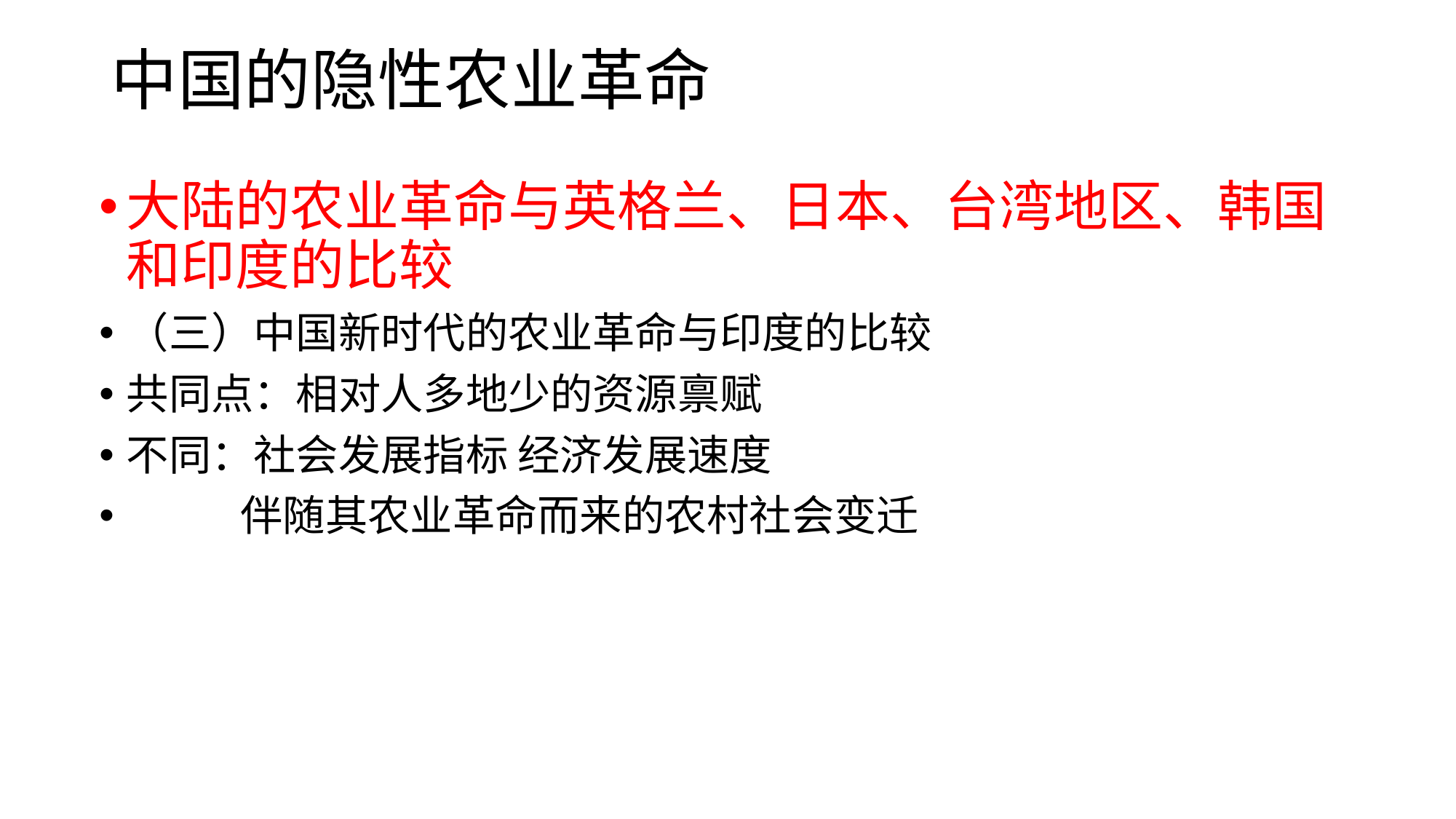

# 中国的隐性农业革命
大陆的农业革命与英格兰、日本、台湾地区、韩国和印度的比较
（三）中国新时代的农业革命与印度的比较
共同点：相对人多地少的资源禀赋
不同：社会发展指标 经济发展速度
           伴随其农业革命而来的农村社会变迁